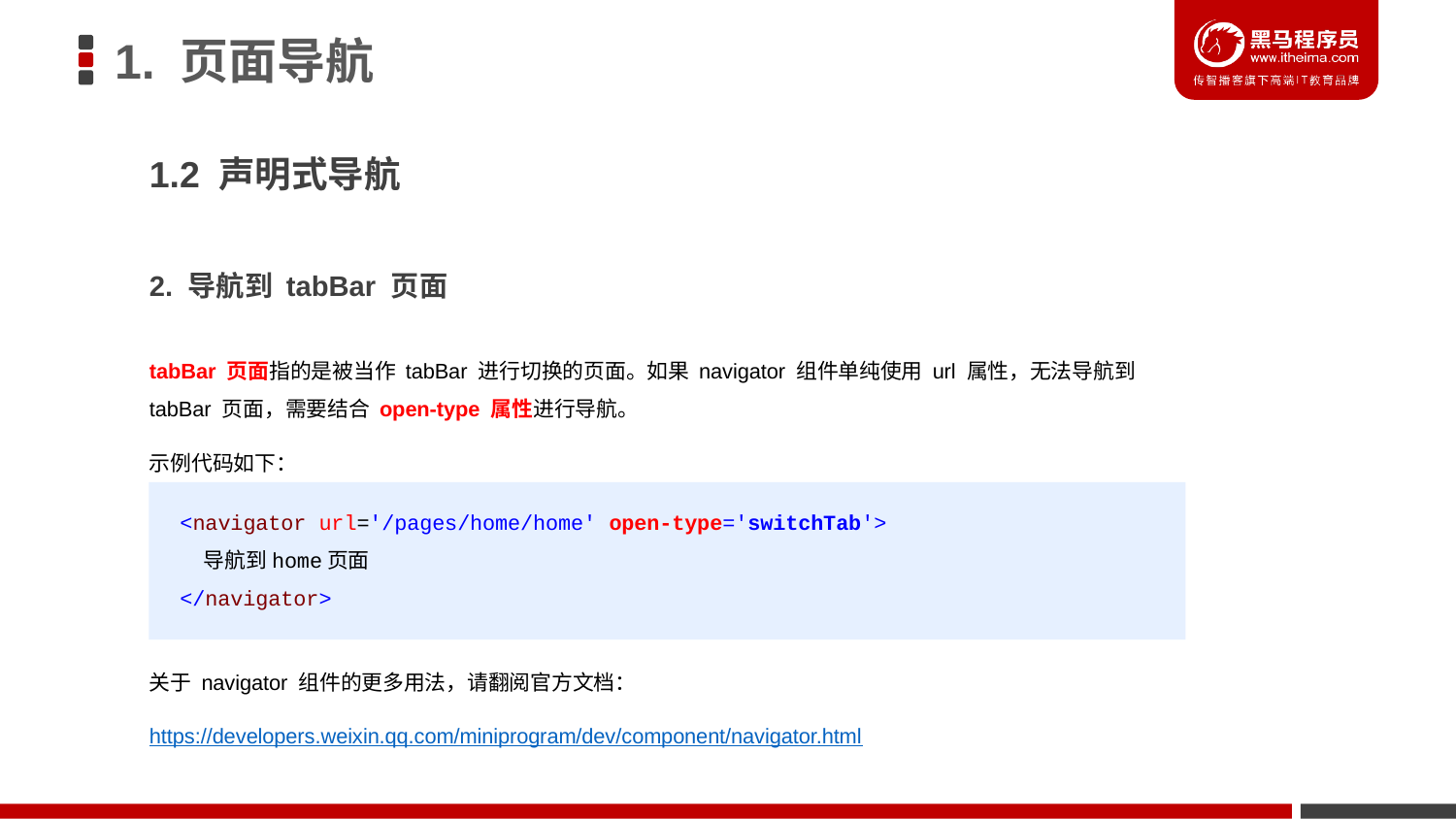

# 1. 页面导航
1.2 声明式导航
2. 导航到 tabBar 页面
tabBar 页面指的是被当作 tabBar 进行切换的页面。如果 navigator 组件单纯使用 url 属性，无法导航到  tabBar 页面，需要结合 open-type 属性进行导航。
示例代码如下：

<navigator url='/pages/home/home' open-type='switchTab'>
    导航到home页面
</navigator>
关于 navigator 组件的更多用法，请翻阅官方文档：
https://developers.weixin.qq.com/miniprogram/dev/component/navigator.html